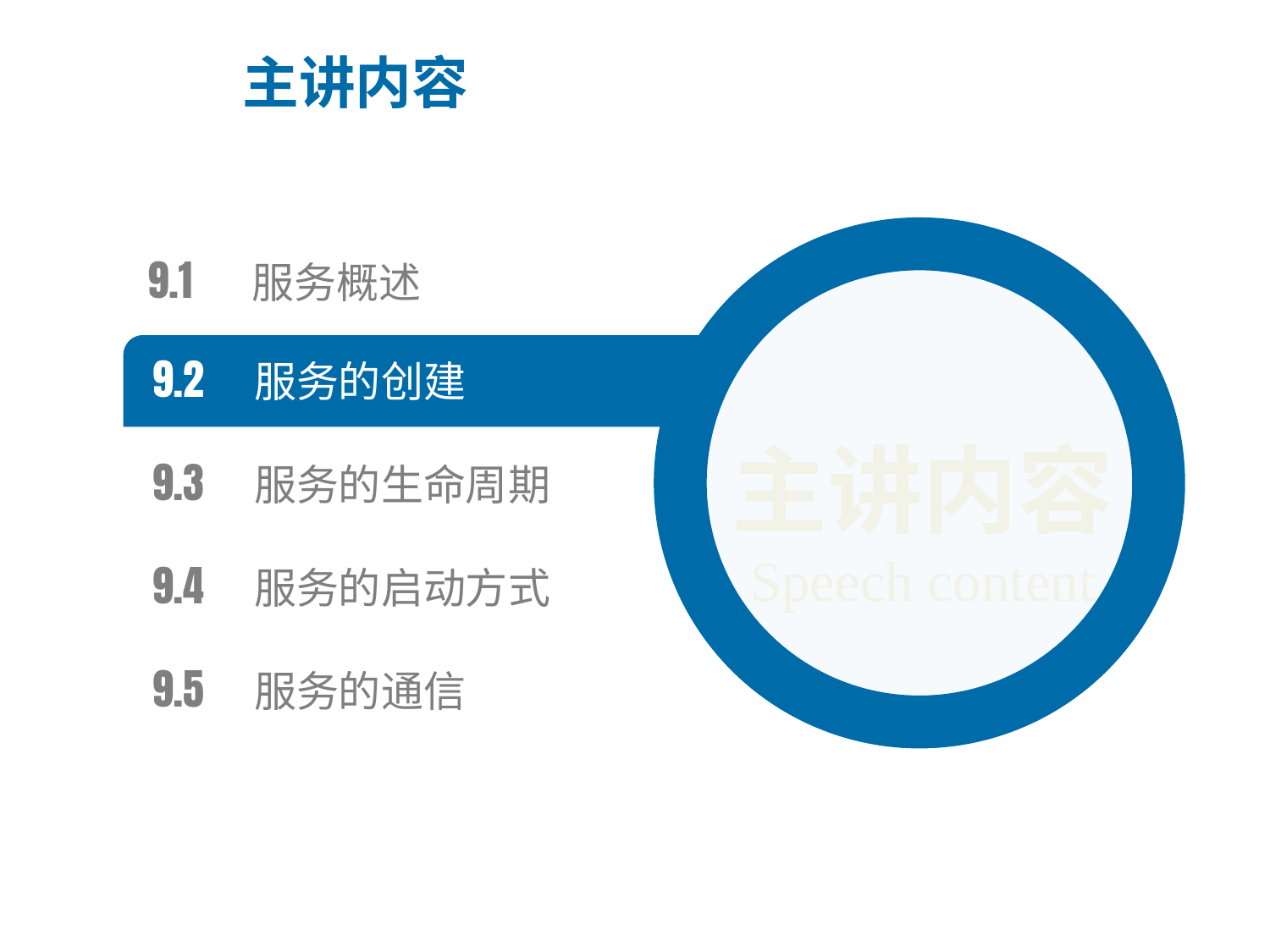

主讲内容

9.1     服务概述

9.2    服务的创建
主讲内容
Speech content
9.3    服务的生命周期
9.4    服务的启动方式
9.5    服务的通信